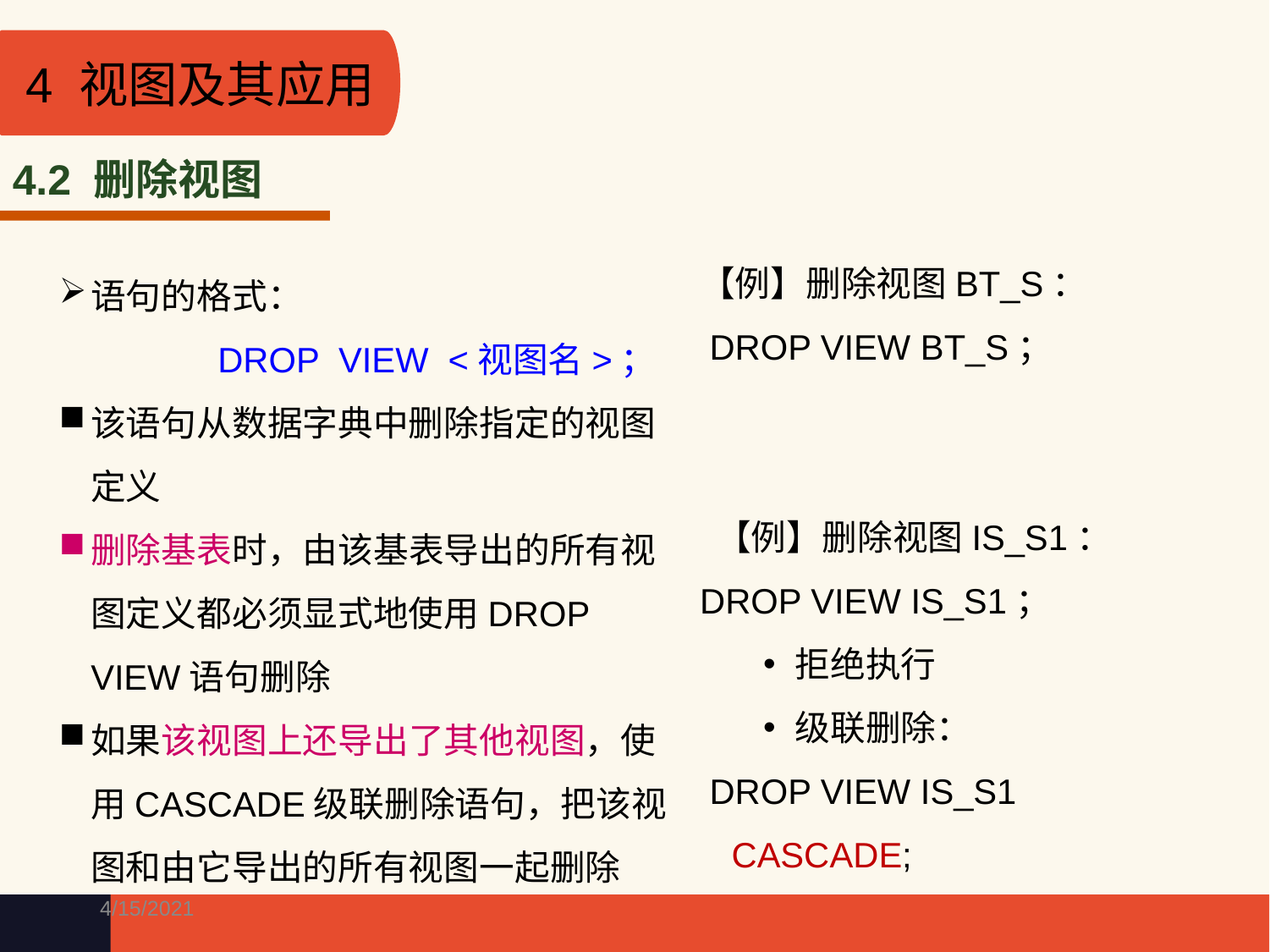

4 视图及其应用
4.2 删除视图

【例】删除视图BT_S：
 DROP VIEW BT_S；

 【例】删除视图IS_S1：
DROP VIEW IS_S1；
拒绝执行
级联删除：
 DROP VIEW IS_S1 CASCADE;
语句的格式：
		DROP  VIEW  <视图名>；
该语句从数据字典中删除指定的视图定义
删除基表时，由该基表导出的所有视图定义都必须显式地使用DROP VIEW语句删除
如果该视图上还导出了其他视图，使用CASCADE级联删除语句，把该视图和由它导出的所有视图一起删除
4/15/2021